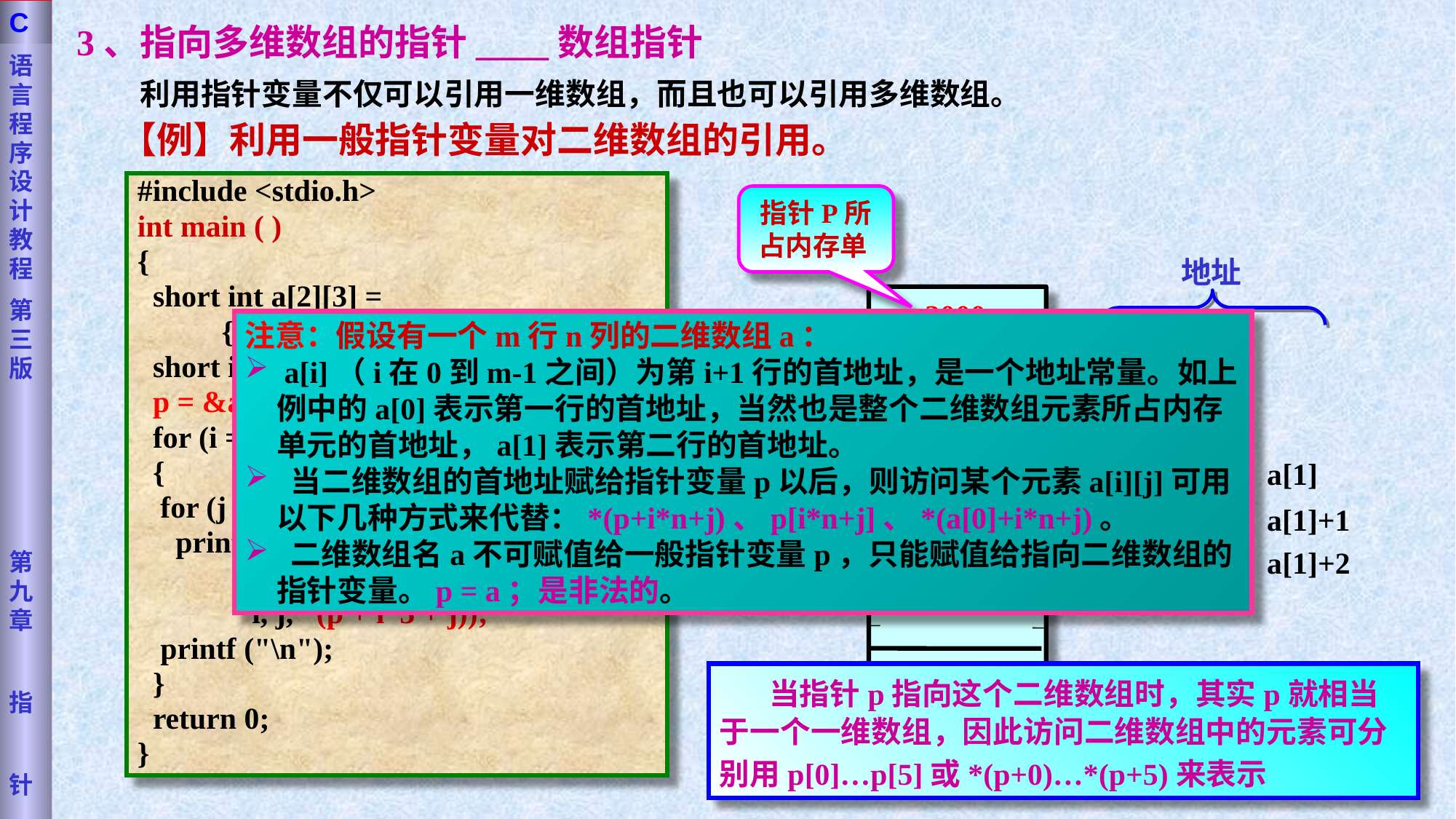

语言程序设计教程
第三版

第九章

指

针
C
3、指向多维数组的指针____数组指针
    利用指针变量不仅可以引用一维数组，而且也可以引用多维数组。
【例】利用一般指针变量对二维数组的引用。
#include <stdio.h>
int main ( )
{
  short int a[2][3] =
           {{1, 2, 3}, {4, 5, 6}};
  short int i, j, *p;
  p = &a[0][0];
  for (i = 0; i < 2; i++)
  {
   for (j = 0; j < 3; j++)
     printf ("a[%d][%d]
                  = %d ",
               i, j, *(p + i*3 + j));
   printf ("\n");
  }
  return 0;
}
指针P所占内存单

地址

2000
a[0][0]  1
a[0][1]  2
a[0][2]  3
a[1][0]  4
a[1][1]  5
a[1][2]  6
2000
2002
2004
2006
2008
2010

a[0]

a[1]
a[0]

注意：假设有一个m行n列的二维数组a：
 a[i]（i在0到m-1之间）为第i+1行的首地址，是一个地址常量。如上例中的a[0]表示第一行的首地址，当然也是整个二维数组元素所占内存单元的首地址，a[1]表示第二行的首地址。
 当二维数组的首地址赋给指针变量p以后，则访问某个元素a[i][j]可用以下几种方式来代替：*(p+i*n+j)、p[i*n+j]、*(a[0]+i*n+j)。
 二维数组名a不可赋值给一般指针变量p，只能赋值给指向二维数组的指针变量。p = a；是非法的。

p
p+1

p+2

p+3

p+4

p+5

a[0]
a[0]+1
a[0]+2
a[0]+3
a[0]+4
a[0]+5
a[1]

a[1]
a[1]+1
a[1]+2
     当指针p指向这个二维数组时，其实p就相当于一个一维数组，因此访问二维数组中的元素可分别用p[0]…p[5]或*(p+0)…*(p+5)来表示